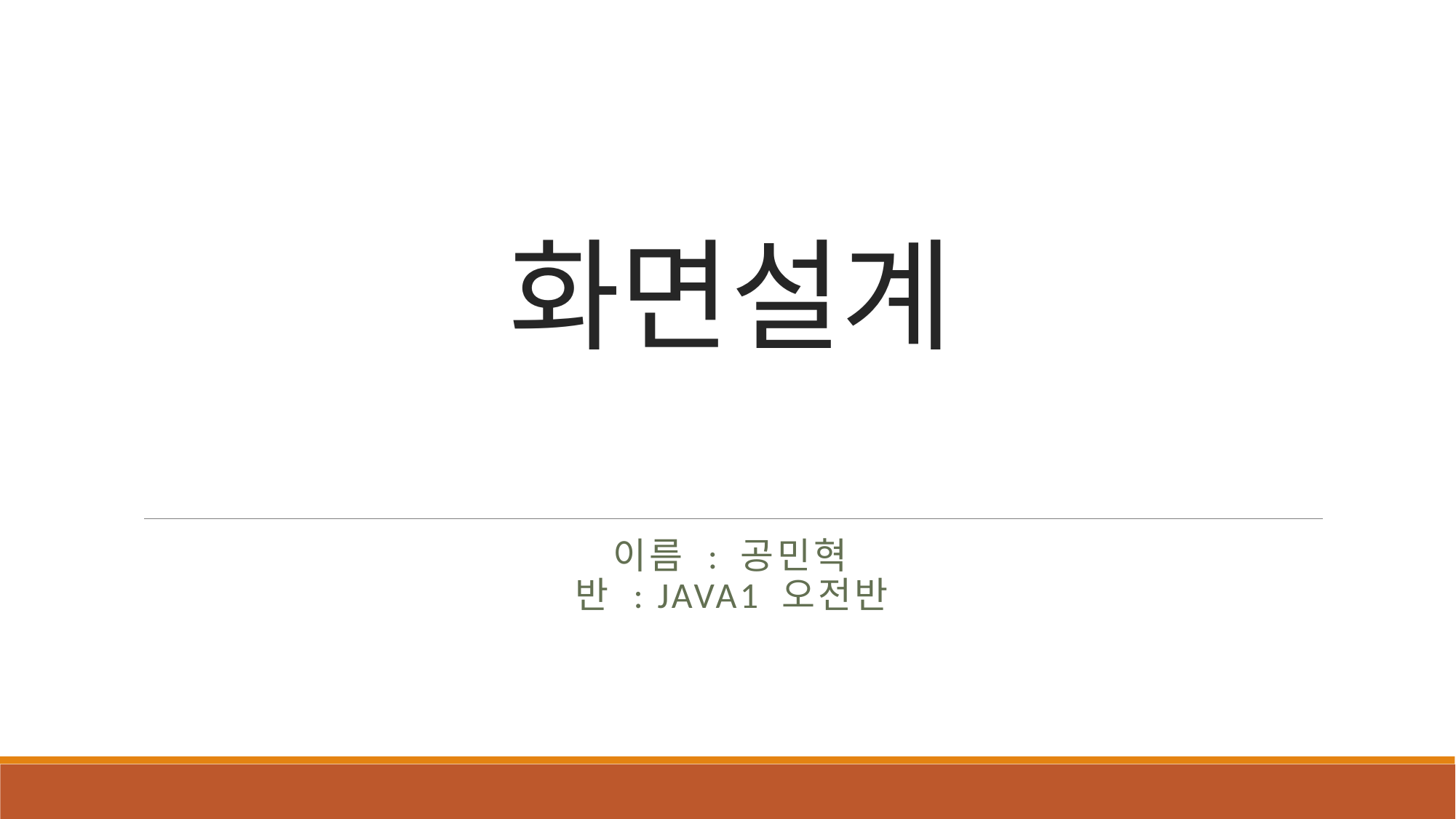

# 화면설계
이름 : 공민혁
반 : JAVA1 오전반